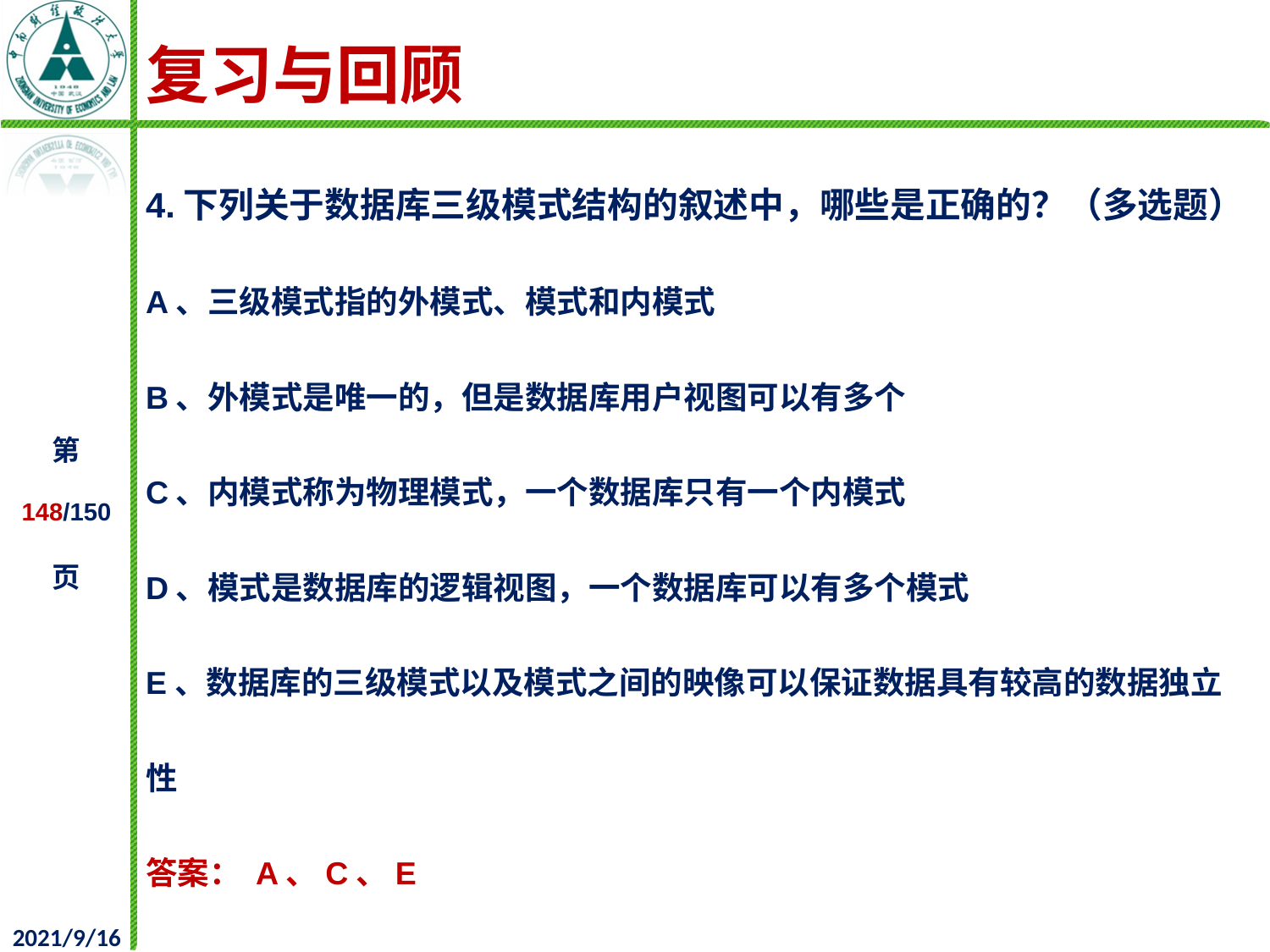

# 复习与回顾
4.下列关于数据库三级模式结构的叙述中，哪些是正确的？（多选题）
A、三级模式指的外模式、模式和内模式
B、外模式是唯一的，但是数据库用户视图可以有多个
C、内模式称为物理模式，一个数据库只有一个内模式
D、模式是数据库的逻辑视图，一个数据库可以有多个模式
E、数据库的三级模式以及模式之间的映像可以保证数据具有较高的数据独立性
答案： A、C、E

2021/9/16